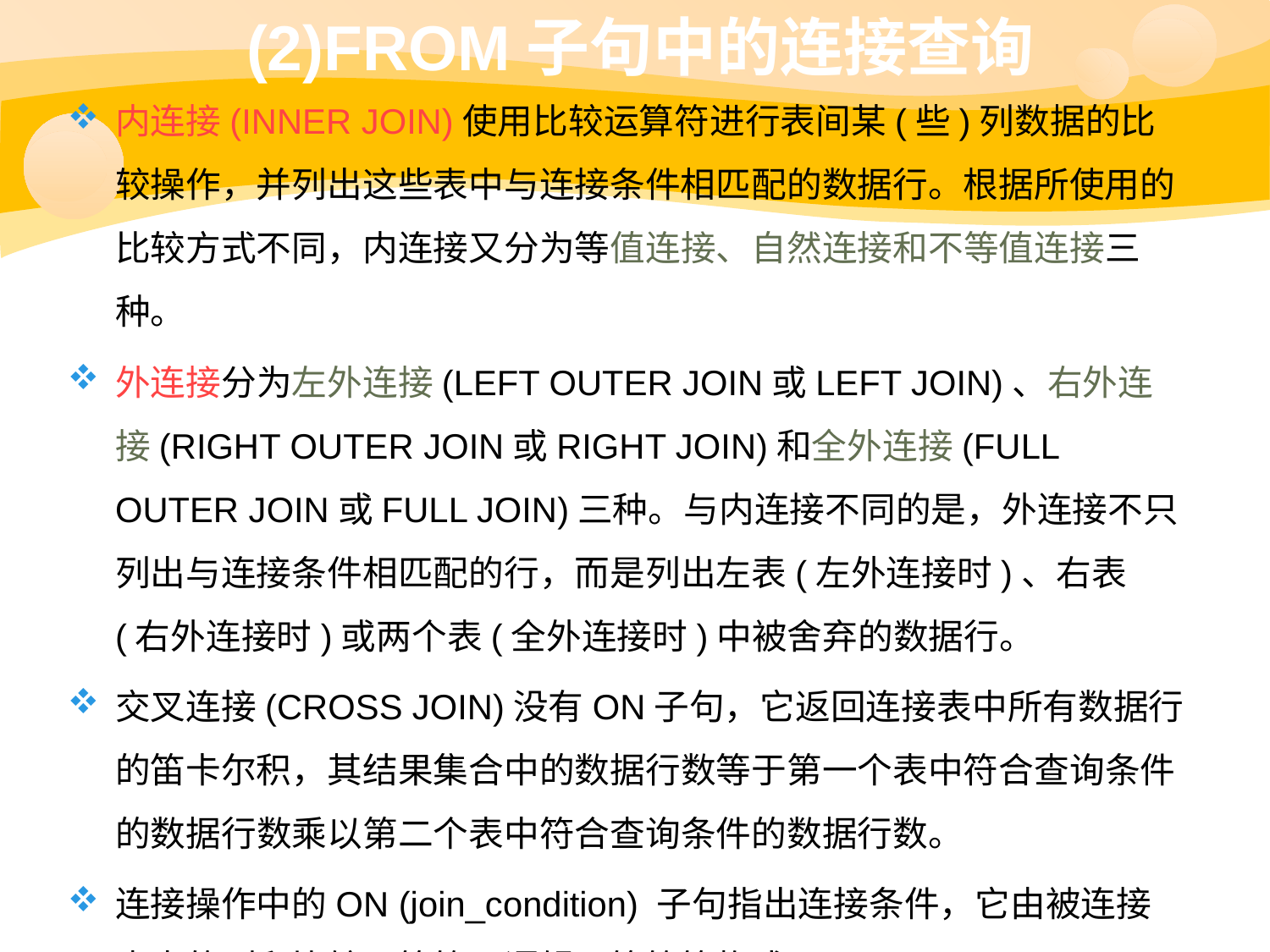

# (2)FROM子句中的连接查询
内连接(INNER JOIN)使用比较运算符进行表间某(些)列数据的比较操作，并列出这些表中与连接条件相匹配的数据行。根据所使用的比较方式不同，内连接又分为等值连接、自然连接和不等值连接三种。
外连接分为左外连接(LEFT OUTER JOIN或LEFT JOIN)、右外连接(RIGHT OUTER JOIN或RIGHT JOIN)和全外连接(FULL OUTER JOIN或FULL JOIN)三种。与内连接不同的是，外连接不只列出与连接条件相匹配的行，而是列出左表(左外连接时)、右表(右外连接时)或两个表(全外连接时)中被舍弃的数据行。
交叉连接(CROSS JOIN)没有ON子句，它返回连接表中所有数据行的笛卡尔积，其结果集合中的数据行数等于第一个表中符合查询条件的数据行数乘以第二个表中符合查询条件的数据行数。
连接操作中的ON (join_condition) 子句指出连接条件，它由被连接表中的列和比较运算符、逻辑运算符等构成。